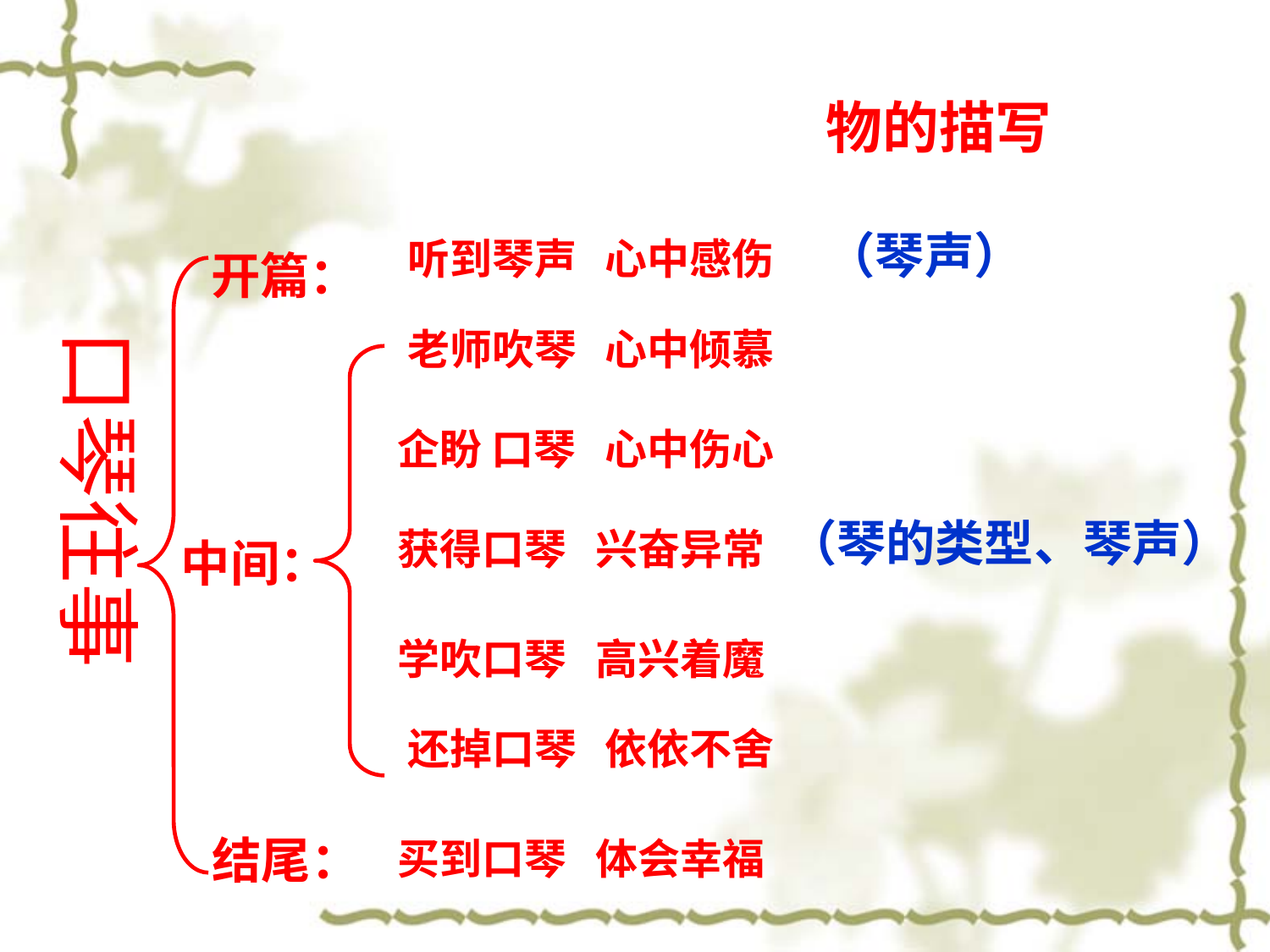

物的描写
（琴声）
听到琴声   心中感伤

开篇：

老师吹琴   心中倾慕
口琴往事

企盼 口琴   心中伤心
（琴的类型、琴声）
获得口琴   兴奋异常
中间：
学吹口琴   高兴着魔
还掉口琴   依依不舍

结尾：
买到口琴   体会幸福